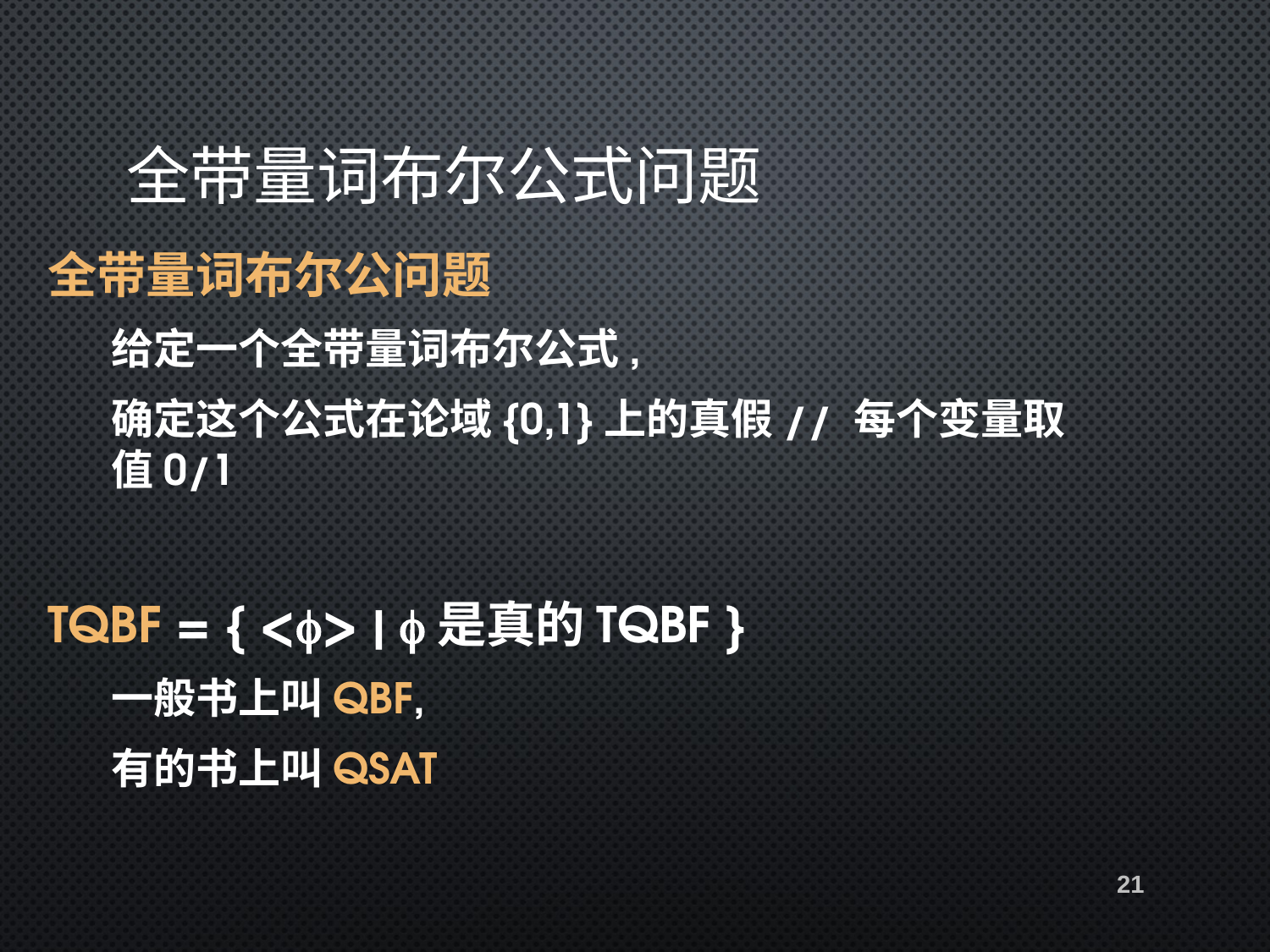

# 全带量词布尔公式问题
全带量词布尔公问题
给定一个全带量词布尔公式,
确定这个公式在论域{0,1}上的真假// 每个变量取值0/1

TQBF = { <φ> | φ是真的tqbf }
一般书上叫QBF,
有的书上叫QSAT
21